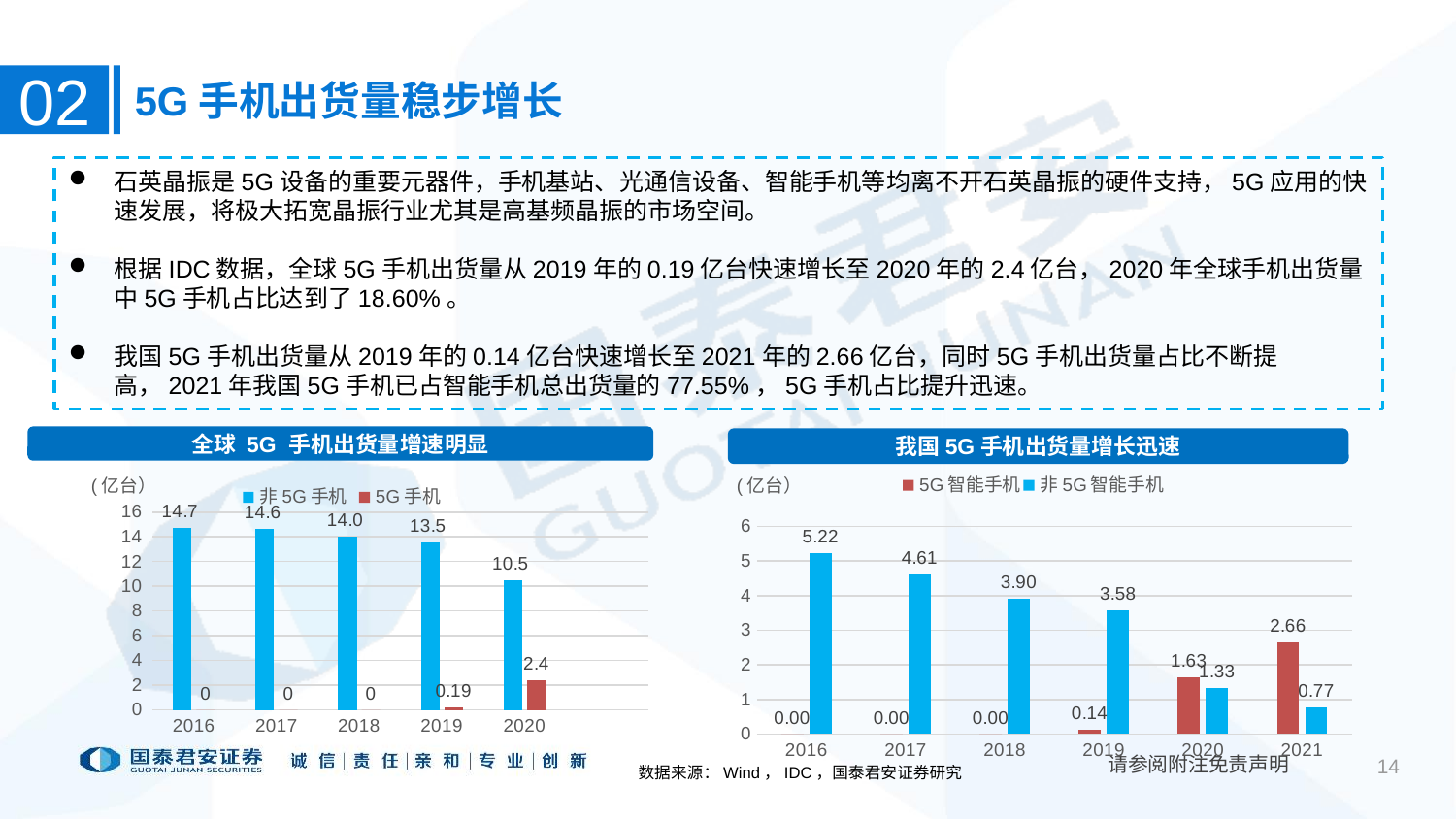

02

5G手机出货量稳步增长

石英晶振是5G设备的重要元器件，手机基站、光通信设备、智能手机等均离不开石英晶振的硬件支持，5G应用的快速发展，将极大拓宽晶振行业尤其是高基频晶振的市场空间。

根据IDC数据，全球5G手机出货量从2019年的0.19亿台快速增长至2020年的2.4亿台，2020年全球手机出货量中5G手机占比达到了18.60%。

我国5G手机出货量从2019年的0.14亿台快速增长至2021年的2.66亿台，同时5G手机出货量占比不断提高，2021年我国5G手机已占智能手机总出货量的77.55%，5G手机占比提升迅速。
全球 5G 手机出货量增速明显
我国5G手机出货量增长迅速
(亿台）

### Chart

| Category | 5G智能手机 | 非5G智能手机 |
|---|---|---|
| 2016 | 0.0 | 5.22 |
| 2017 | 0.0 | 4.61 |
| 2018 | 0.0 | 3.9 |
| 2019 | 0.13769 | 3.58231 |
| 2020 | 1.63 | 1.33 |
| 2021 | 2.66 | 0.77 |
(亿台）

[unsupported chart]

数据来源：Wind，IDC，国泰君安证券研究